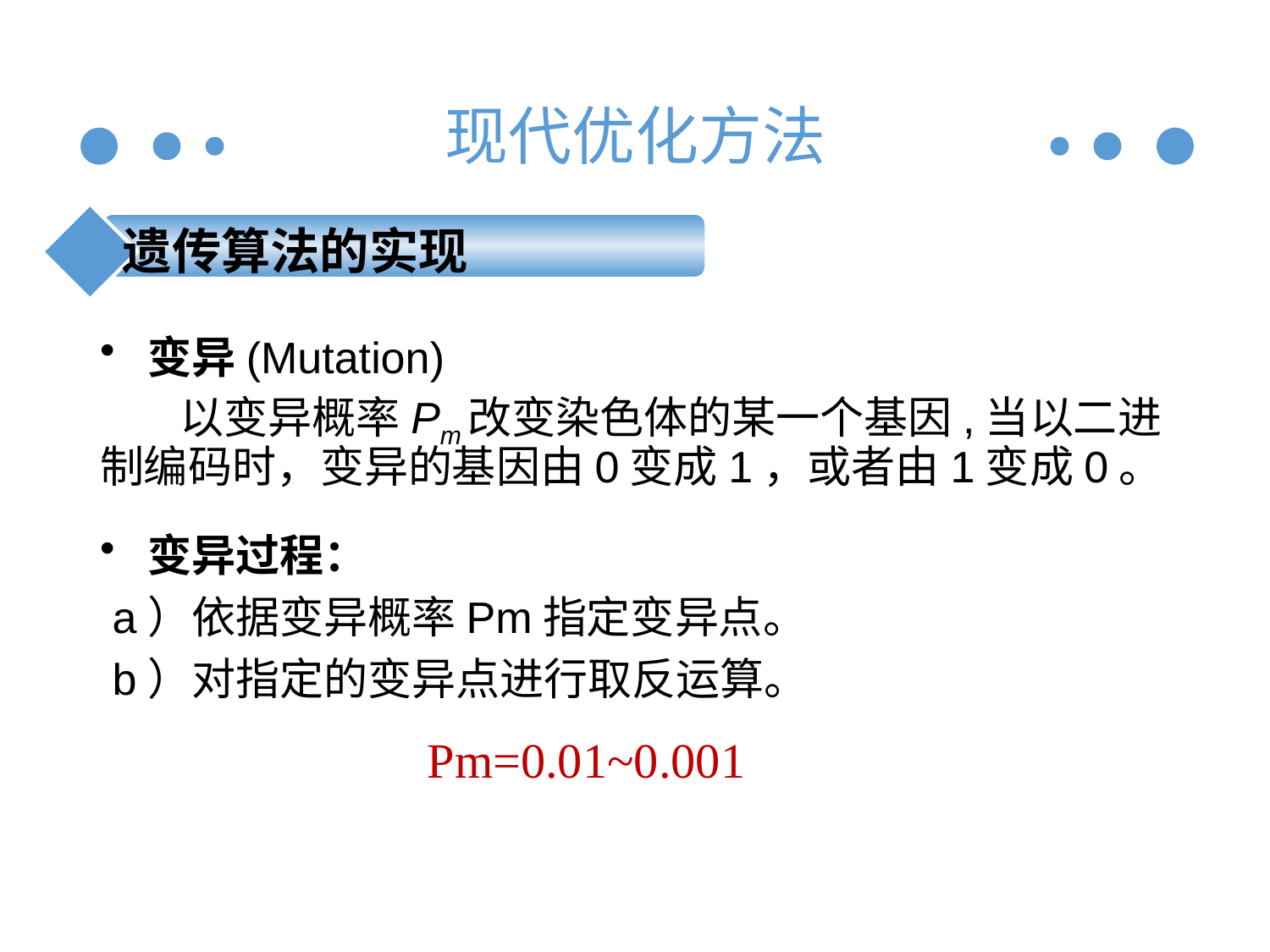

现代优化方法

遗传算法的实现

变异(Mutation)
       以变异概率Pm改变染色体的某一个基因,当以二进制编码时，变异的基因由0变成1，或者由1变成0。
变异过程：
 a）依据变异概率Pm指定变异点。
 b）对指定的变异点进行取反运算。
Pm=0.01~0.001